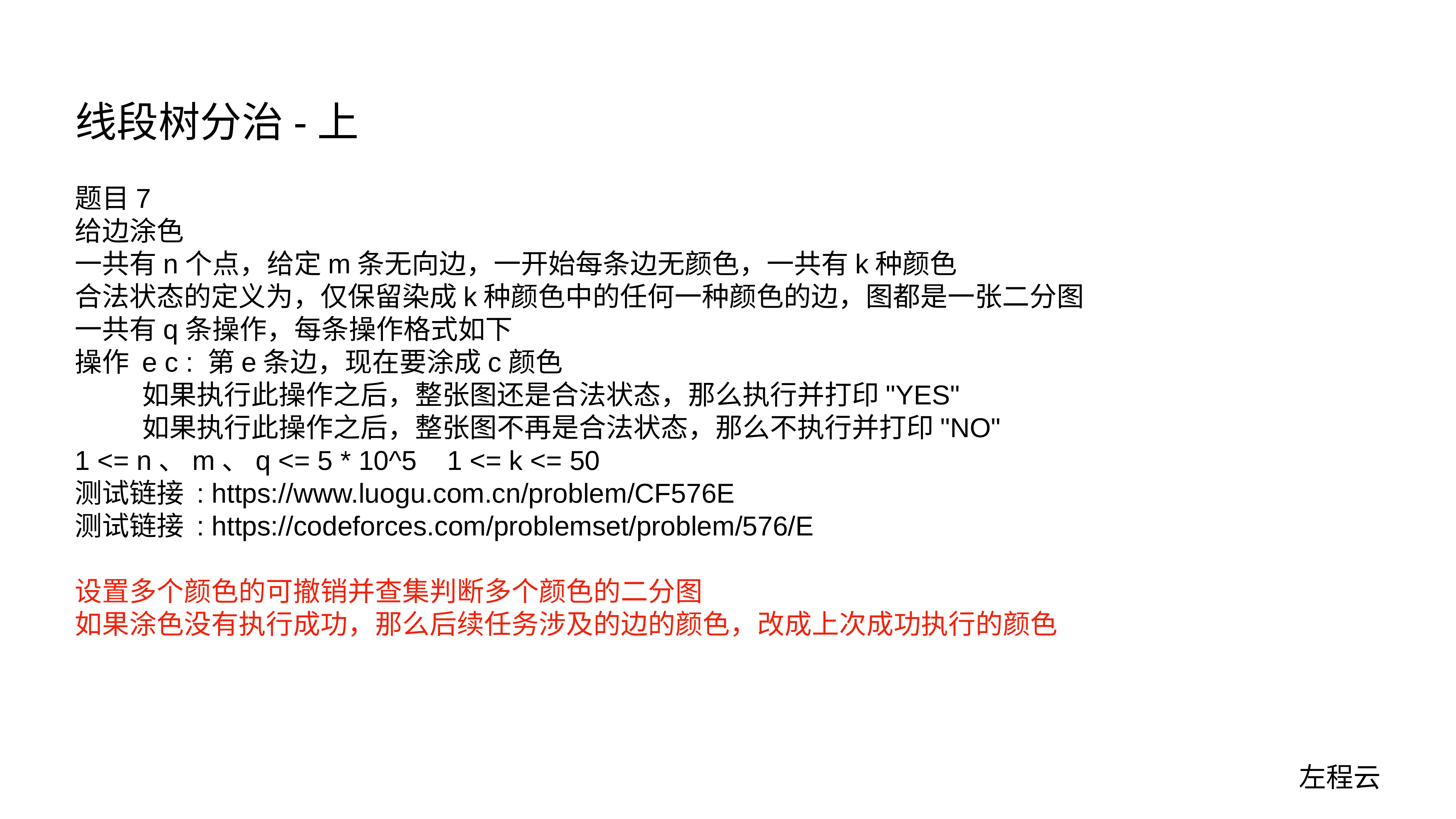

# 线段树分治-上
题目7
给边涂色
一共有n个点，给定m条无向边，一开始每条边无颜色，一共有k种颜色
合法状态的定义为，仅保留染成k种颜色中的任何一种颜色的边，图都是一张二分图
一共有q条操作，每条操作格式如下
操作 e c : 第e条边，现在要涂成c颜色
          如果执行此操作之后，整张图还是合法状态，那么执行并打印"YES"
          如果执行此操作之后，整张图不再是合法状态，那么不执行并打印"NO"
1 <= n、m、q <= 5 * 10^5    1 <= k <= 50
测试链接 : https://www.luogu.com.cn/problem/CF576E
测试链接 : https://codeforces.com/problemset/problem/576/E

设置多个颜色的可撤销并查集判断多个颜色的二分图
如果涂色没有执行成功，那么后续任务涉及的边的颜色，改成上次成功执行的颜色
左程云